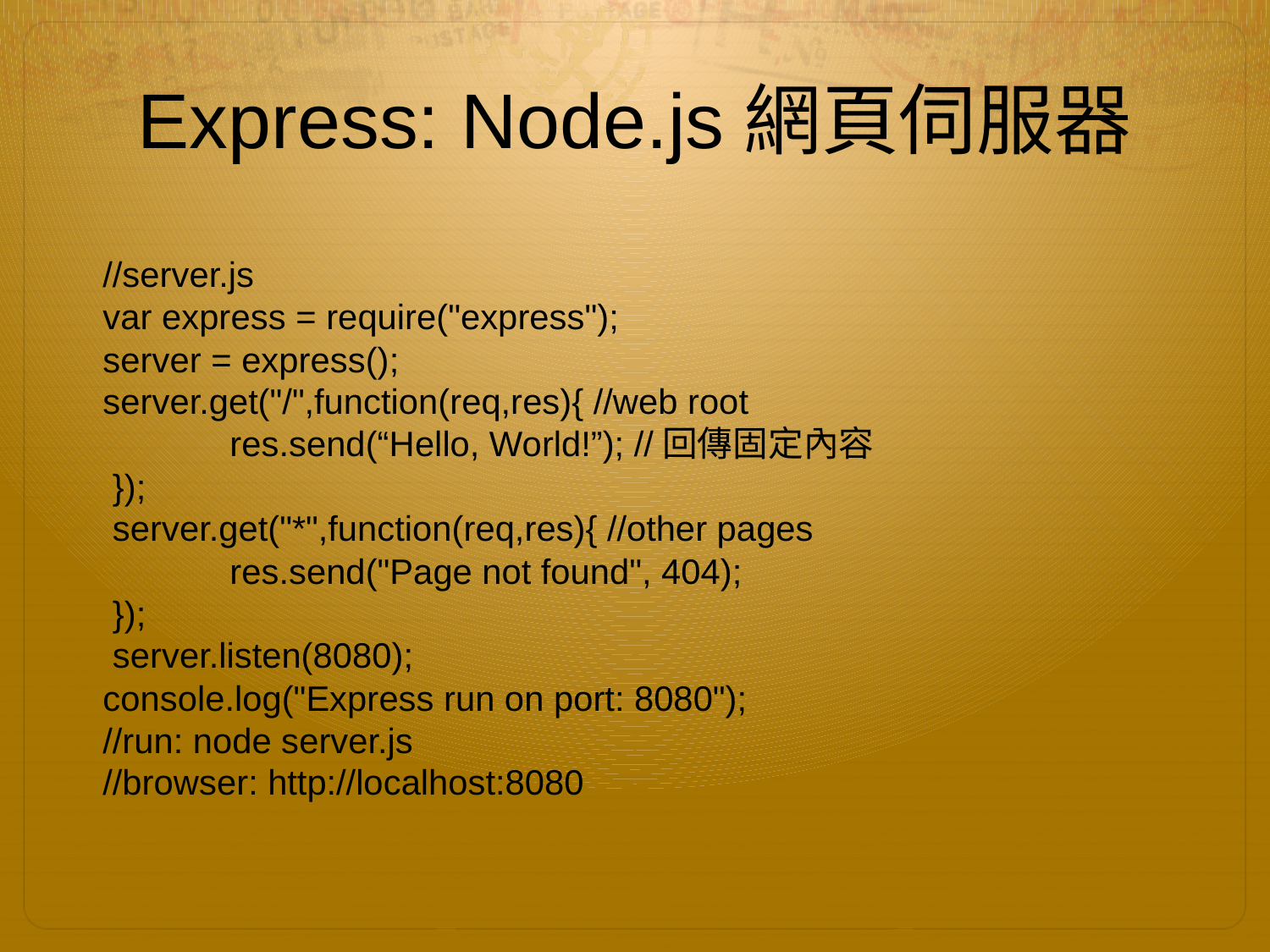

# Express: Node.js網頁伺服器
//server.js
var express = require("express");
server = express();
server.get("/",function(req,res){ //web root
 	res.send(“Hello, World!”); //回傳固定內容
 });
 server.get("*",function(req,res){ //other pages
 	res.send("Page not found", 404);
 });
 server.listen(8080);
console.log("Express run on port: 8080");
//run: node server.js
//browser: http://localhost:8080